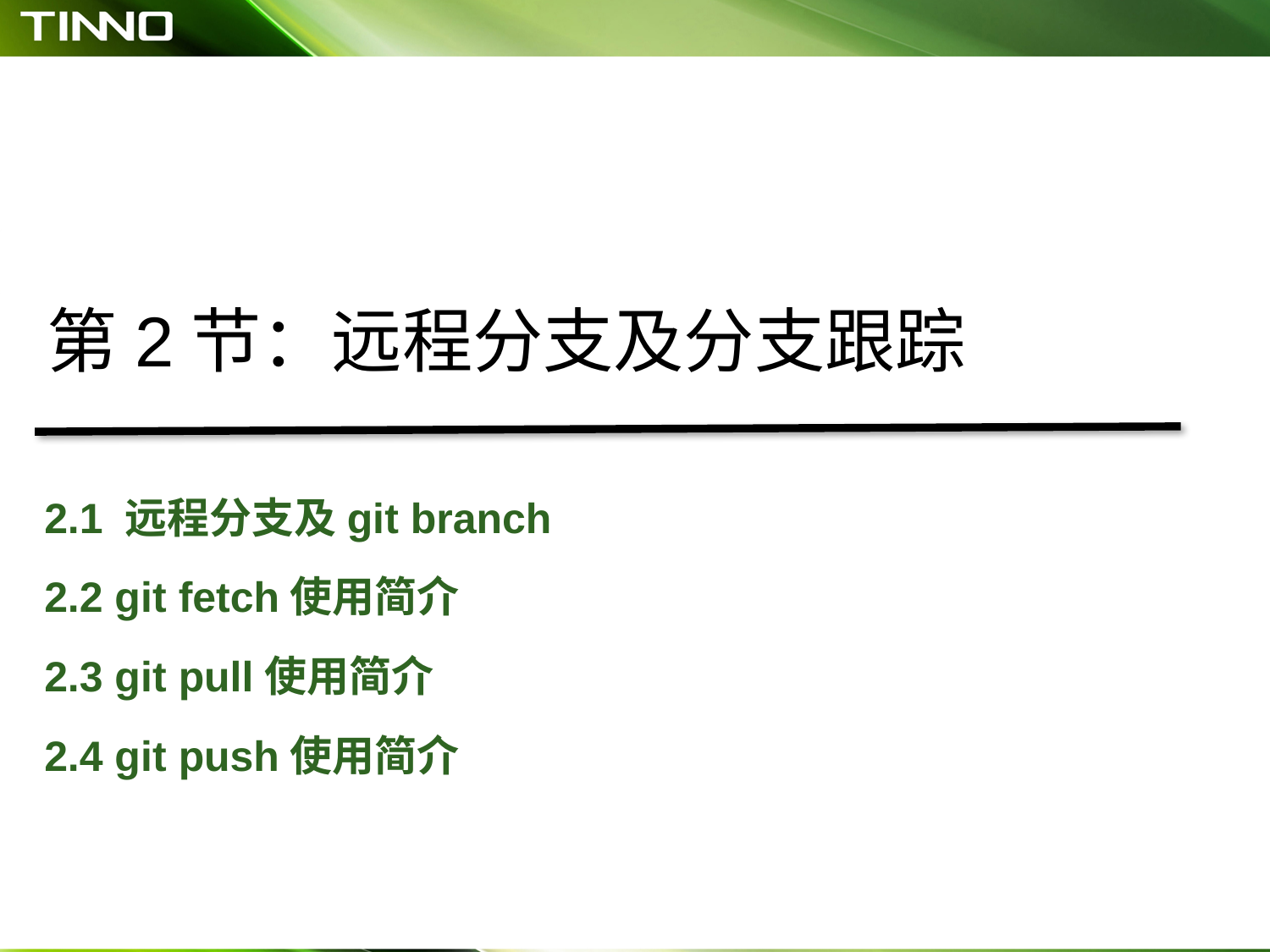

第2节：远程分支及分支跟踪
2.1 远程分支及git branch
2.2 git fetch使用简介
2.3 git pull使用简介
2.4 git push使用简介